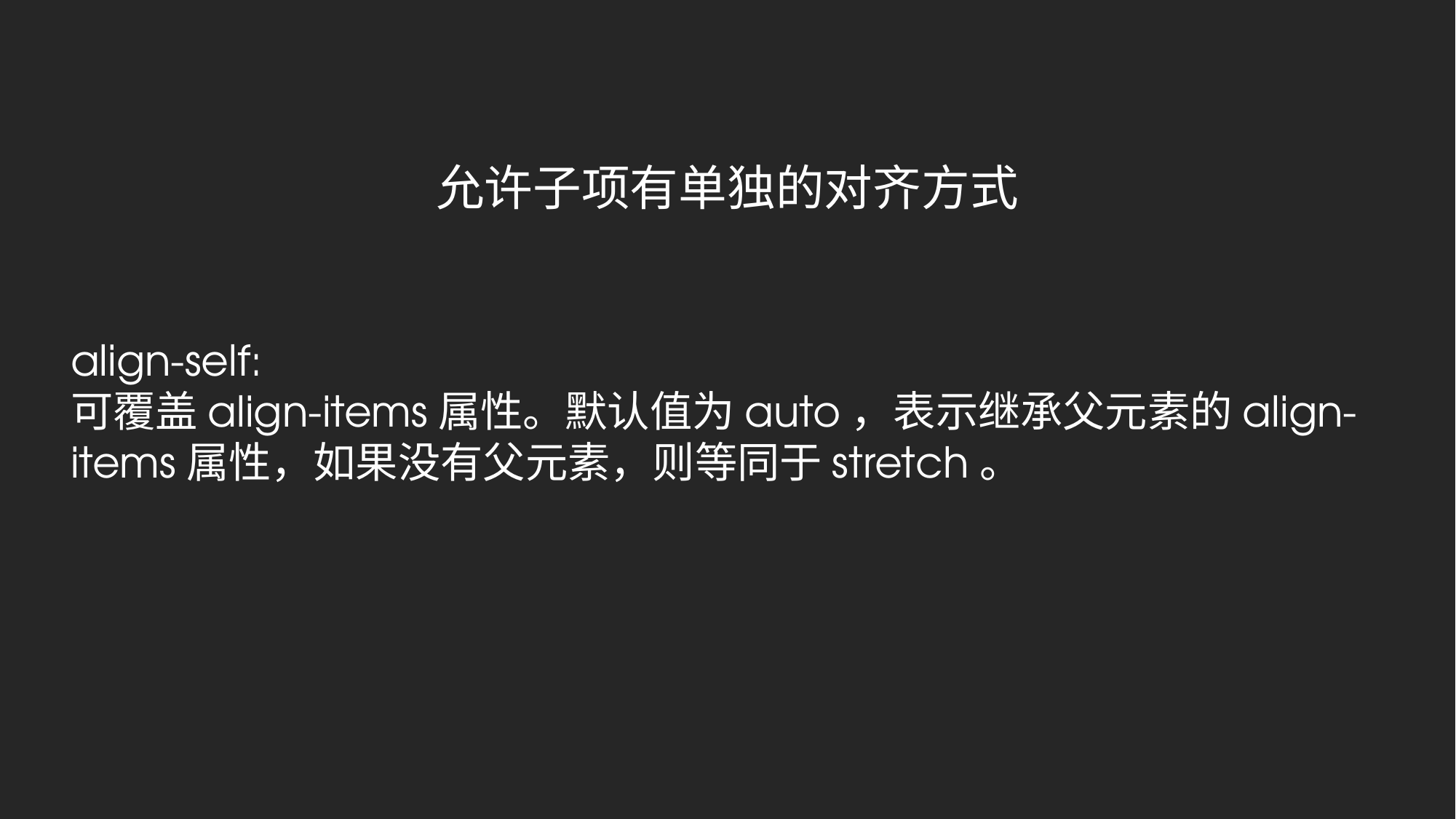

# 允许子项有单独的对齐方式
align-self:
可覆盖align-items属性。默认值为auto，表示继承父元素的align-items属性，如果没有父元素，则等同于stretch。